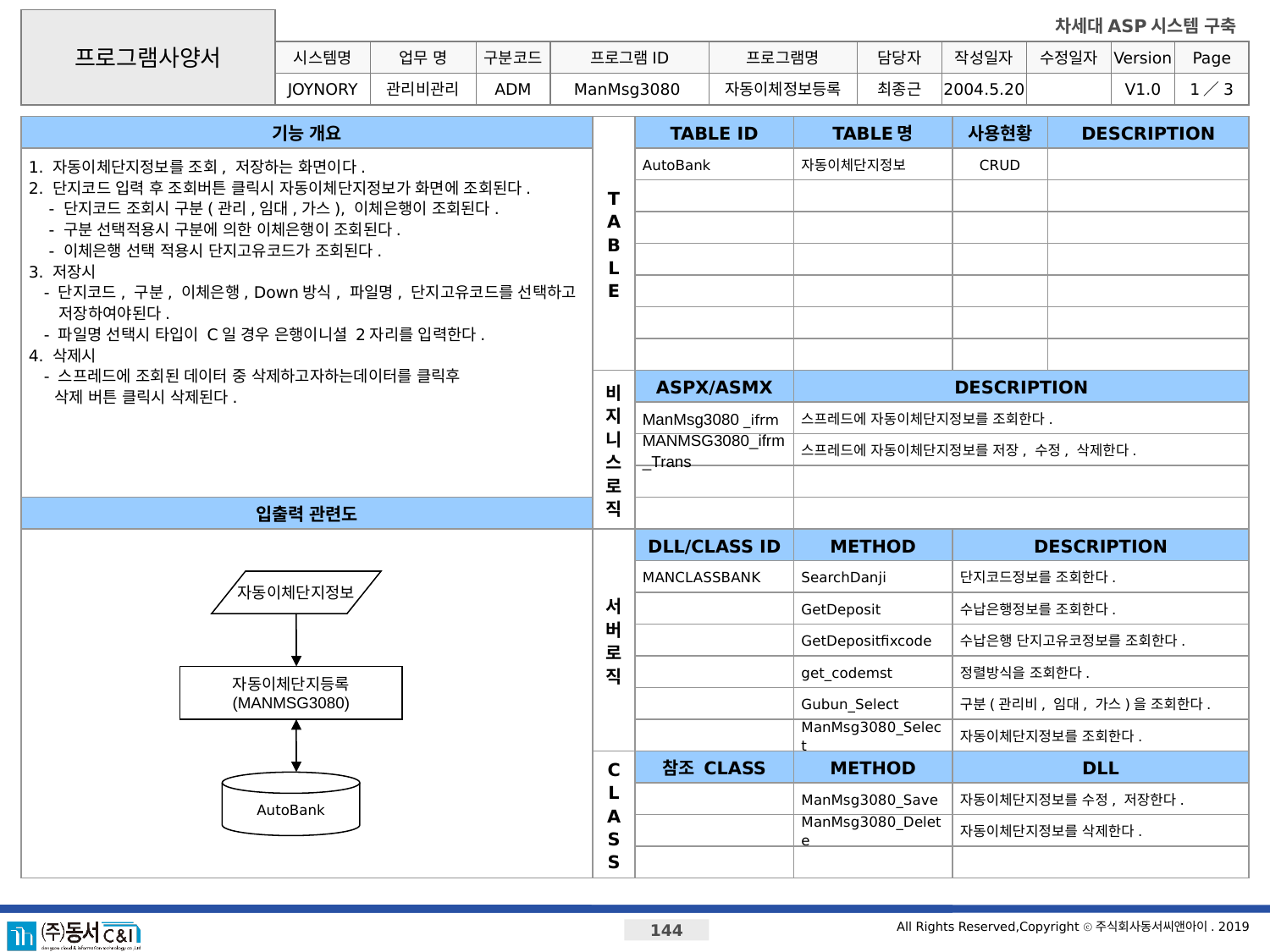

프로그램사양서
시스템명
업무 명
구분코드
프로그램ID
프로그램명
JOYNORY
관리비관리
ADM
ManMsg3080
자동이체정보등록
최종근
2004.5.20

V1.0
1／3
기능 개요
T
A
B
L
E
TABLE ID
TABLE명
사용현황
DESCRIPTION
1. 자동이체단지정보를 조회, 저장하는 화면이다.
2. 단지코드 입력 후 조회버튼 클릭시 자동이체단지정보가 화면에 조회된다.
    - 단지코드 조회시 구분(관리,임대,가스), 이체은행이 조회된다.
    - 구분 선택적용시 구분에 의한 이체은행이 조회된다.
    - 이체은행 선택 적용시 단지고유코드가 조회된다.
3. 저장시
   - 단지코드, 구분, 이체은행, Down방식, 파일명, 단지고유코드를 선택하고
      저장하여야된다.
   - 파일명 선택시 타입이 C일 경우 은행이니셜 2자리를 입력한다.
4. 삭제시
   - 스프레드에 조회된 데이터 중 삭제하고자하는데이터를 클릭후
     삭제 버튼 클릭시 삭제된다.

AutoBank
자동이체단지정보
CRUD

비지니스로직
ASPX/ASMX
DESCRIPTION
ManMsg3080 _ifrm
스프레드에 자동이체단지정보를 조회한다.

MANMSG3080_ifrm_Trans

스프레드에 자동이체단지정보를 저장, 수정, 삭제한다.

입출력 관련도

서버로직
DLL/CLASS ID
METHOD
DESCRIPTION
MANCLASSBANK
SearchDanji
단지코드정보를 조회한다.
자동이체단지정보

GetDeposit
수납은행정보를 조회한다.

GetDepositfixcode
수납은행 단지고유코정보를 조회한다.

get_codemst
정렬방식을 조회한다.
자동이체단지등록
(MANMSG3080)

Gubun_Select
구분(관리비, 임대, 가스)을 조회한다.

ManMsg3080_Select
자동이체단지정보를 조회한다.
C
L
A
S
S
참조 CLASS
METHOD
DLL
AutoBank

ManMsg3080_Save
자동이체단지정보를 수정, 저장한다.

ManMsg3080_Delete
자동이체단지정보를 삭제한다.